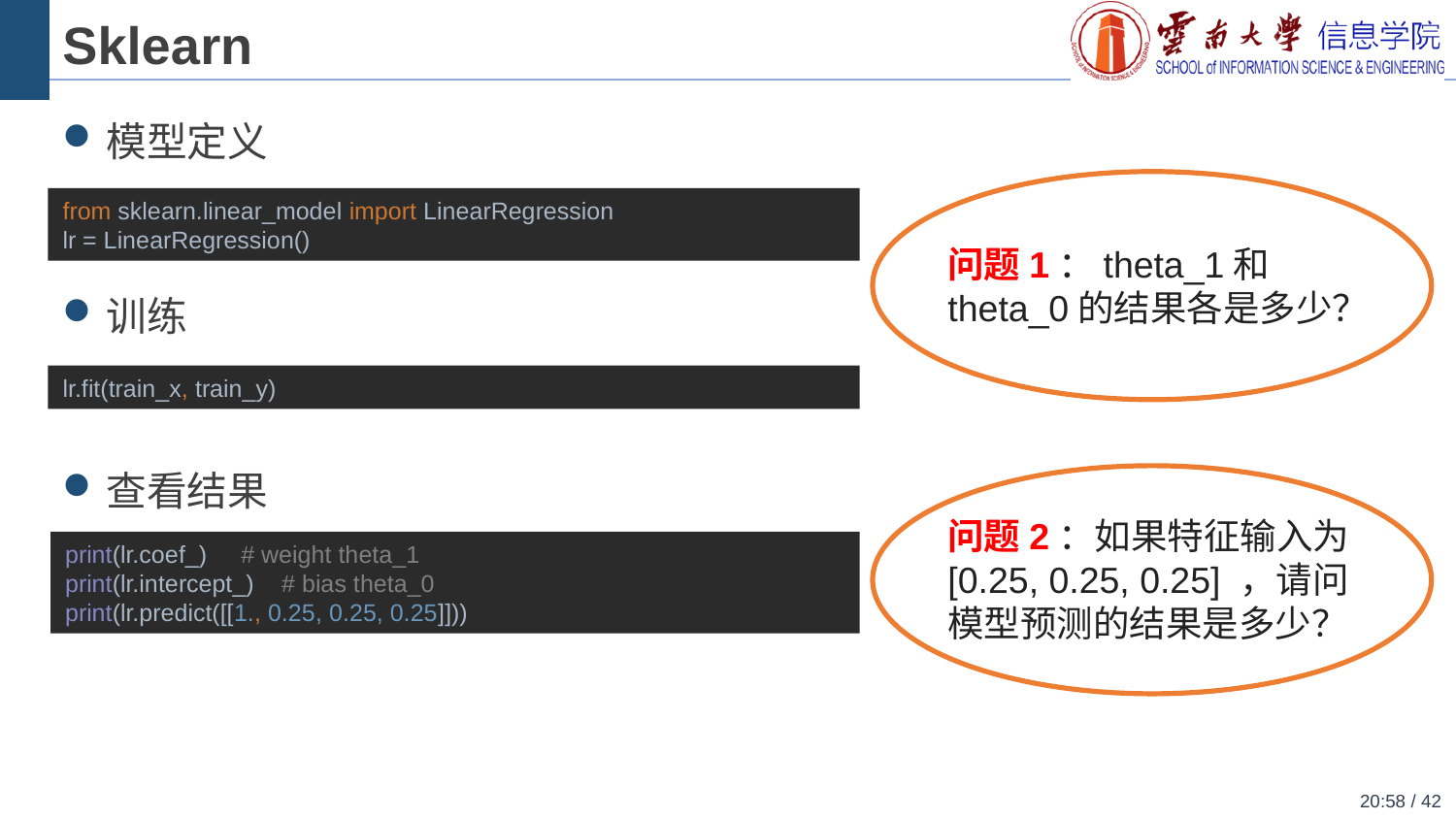

# Sklearn
模型定义

训练

查看结果

from sklearn.linear_model import LinearRegression
lr = LinearRegression()
问题1：theta_1和theta_0的结果各是多少？
lr.fit(train_x, train_y)

问题2：如果特征输入为[0.25, 0.25, 0.25] ，请问模型预测的结果是多少？
print(lr.coef_)     # weight theta_1
print(lr.intercept_)    # bias theta_0
print(lr.predict([[1., 0.25, 0.25, 0.25]]))